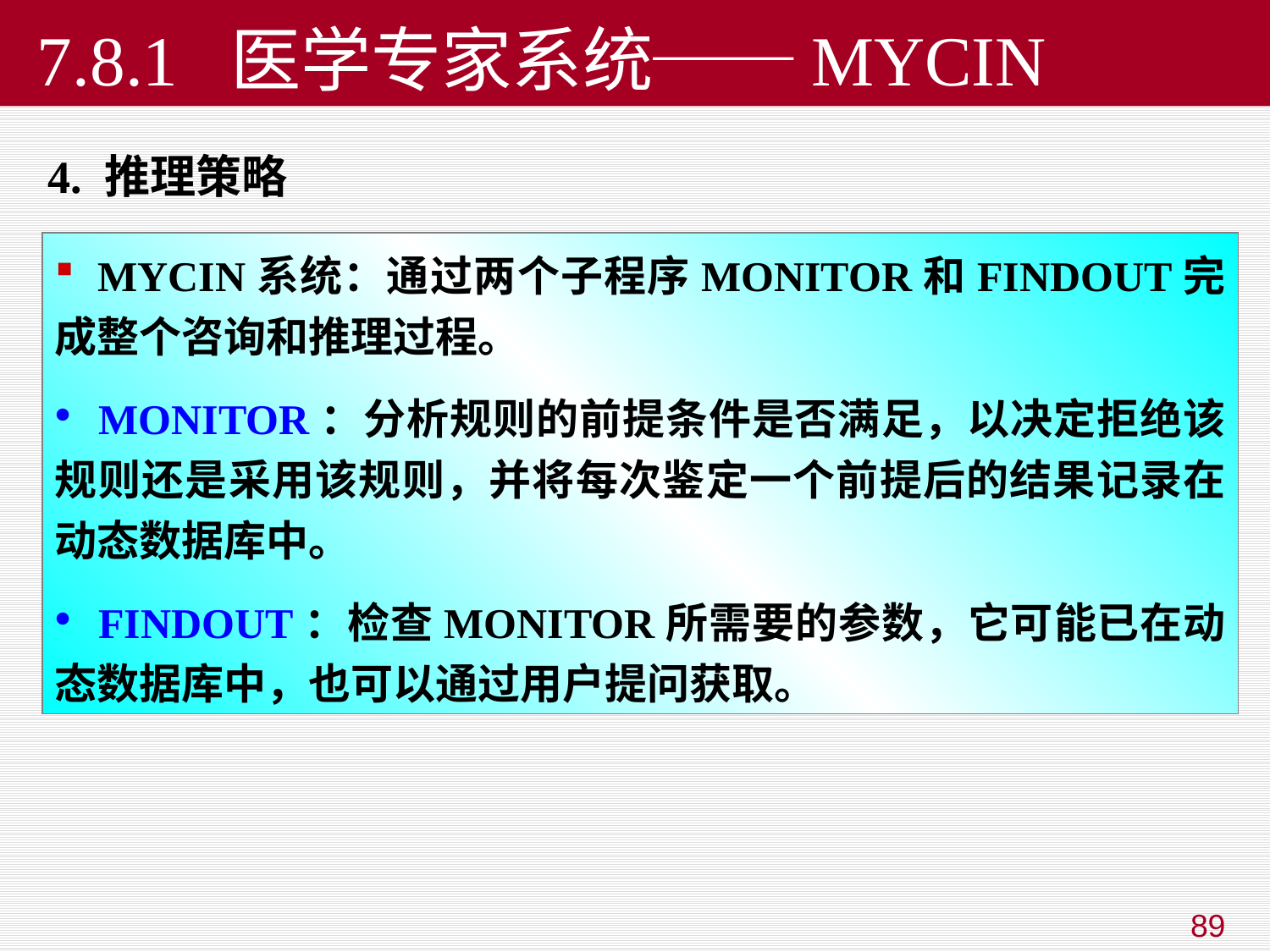

# 7.8.1  医学专家系统──MYCIN
4. 推理策略
  MYCIN系统：通过两个子程序MONITOR和FINDOUT完成整个咨询和推理过程。
  MONITOR：分析规则的前提条件是否满足，以决定拒绝该规则还是采用该规则，并将每次鉴定一个前提后的结果记录在动态数据库中。
  FINDOUT：检查MONITOR所需要的参数，它可能已在动态数据库中，也可以通过用户提问获取。
89